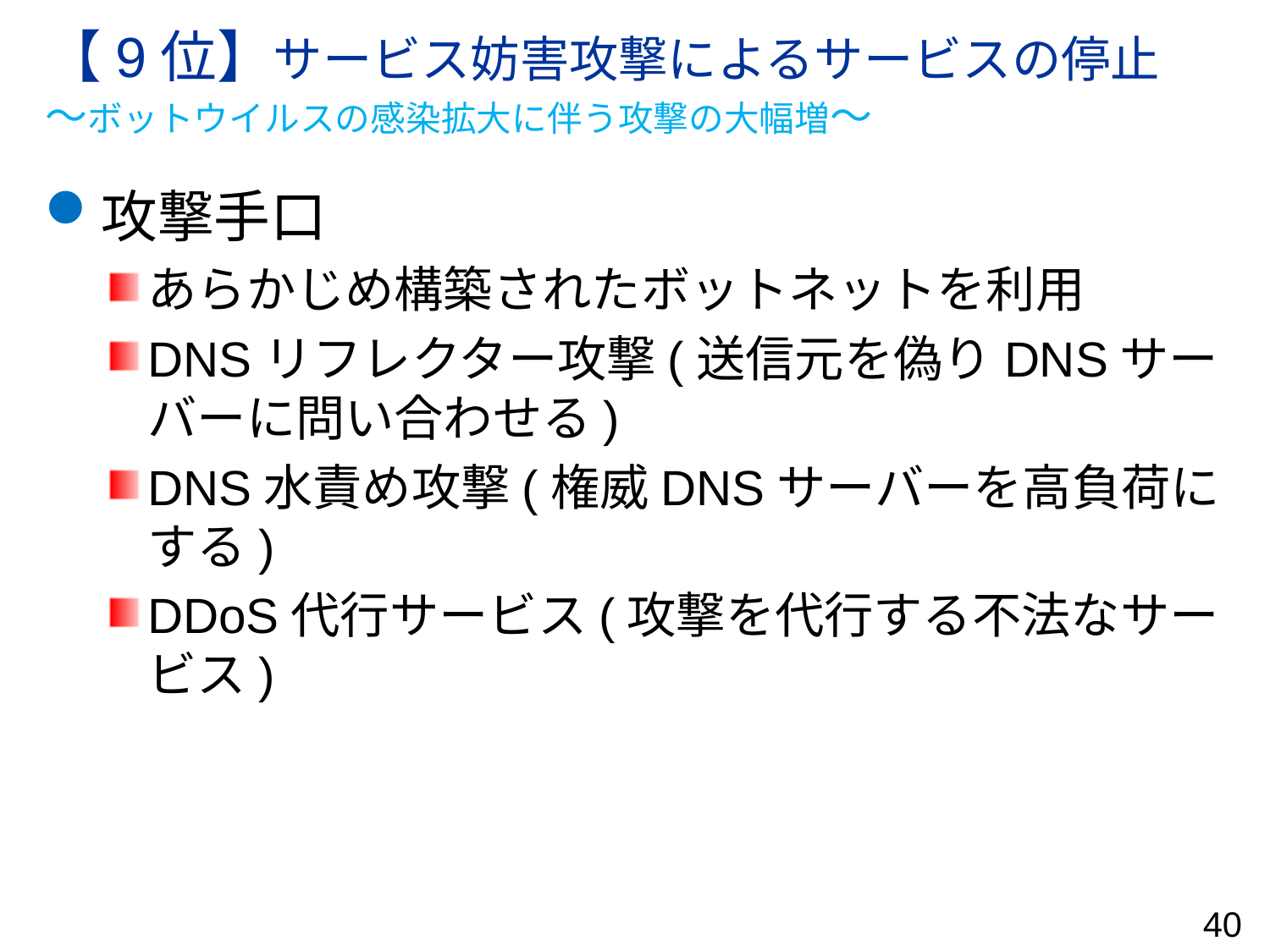

# 【9位】サービス妨害攻撃によるサービスの停止 ～ボットウイルスの感染拡大に伴う攻撃の大幅増～

攻撃手口
あらかじめ構築されたボットネットを利用
DNSリフレクター攻撃(送信元を偽りDNSサーバーに問い合わせる)
DNS水責め攻撃(権威DNSサーバーを高負荷にする)
DDoS代行サービス(攻撃を代行する不法なサービス)
40